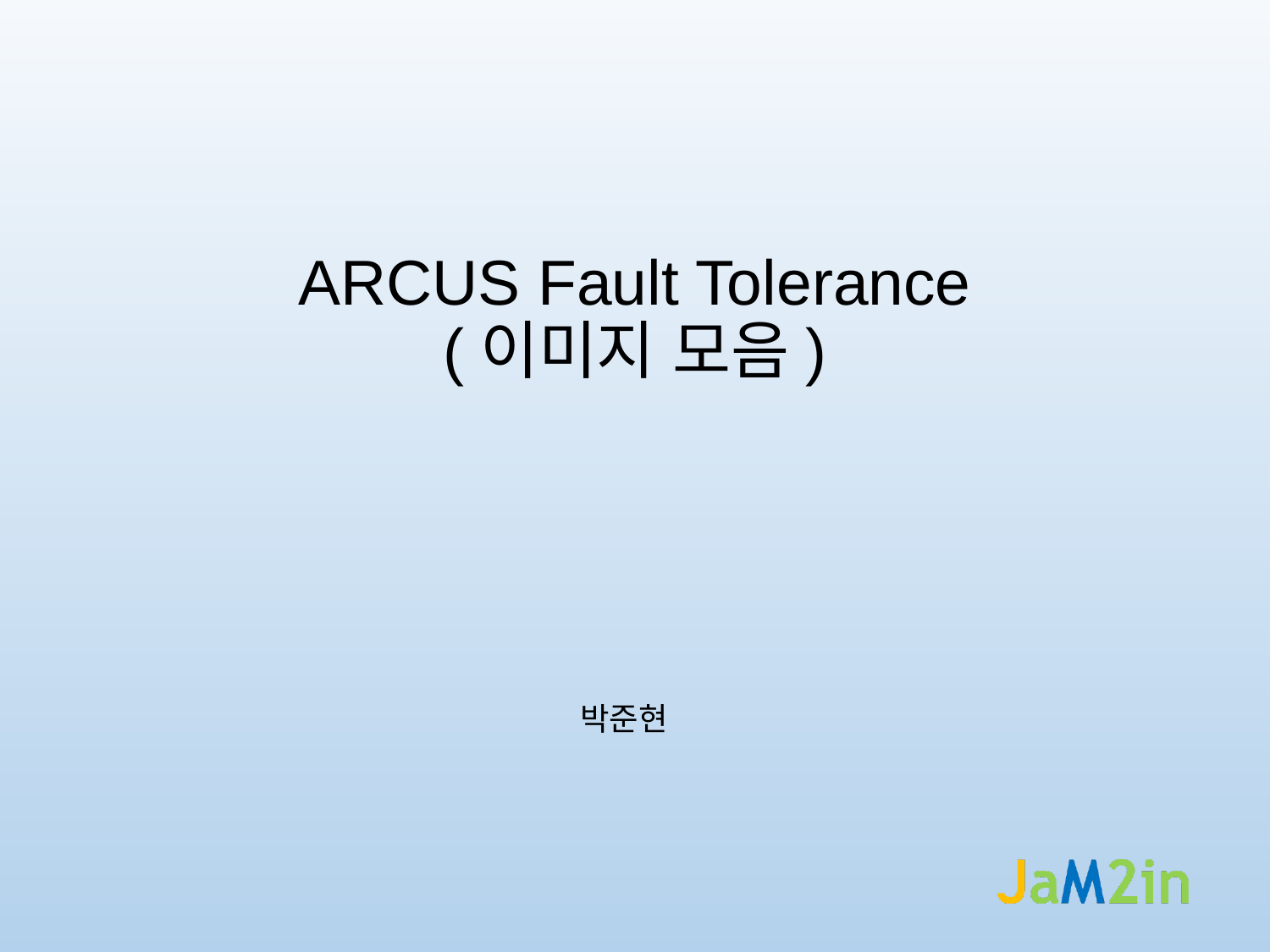

# ARCUS Fault Tolerance (이미지 모음)
박준현